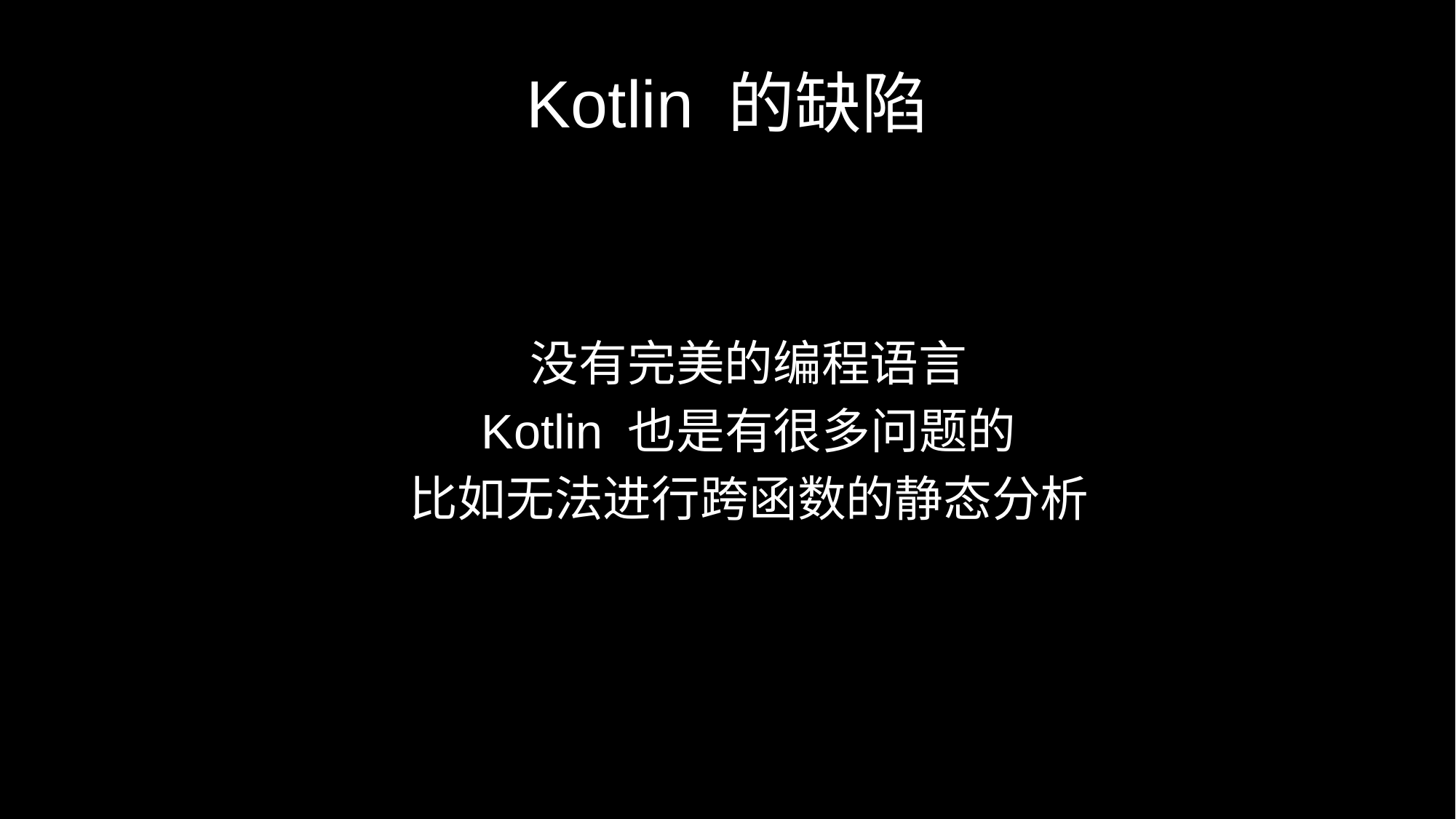

# Kotlin 的缺陷
没有完美的编程语言
Kotlin 也是有很多问题的
比如无法进行跨函数的静态分析